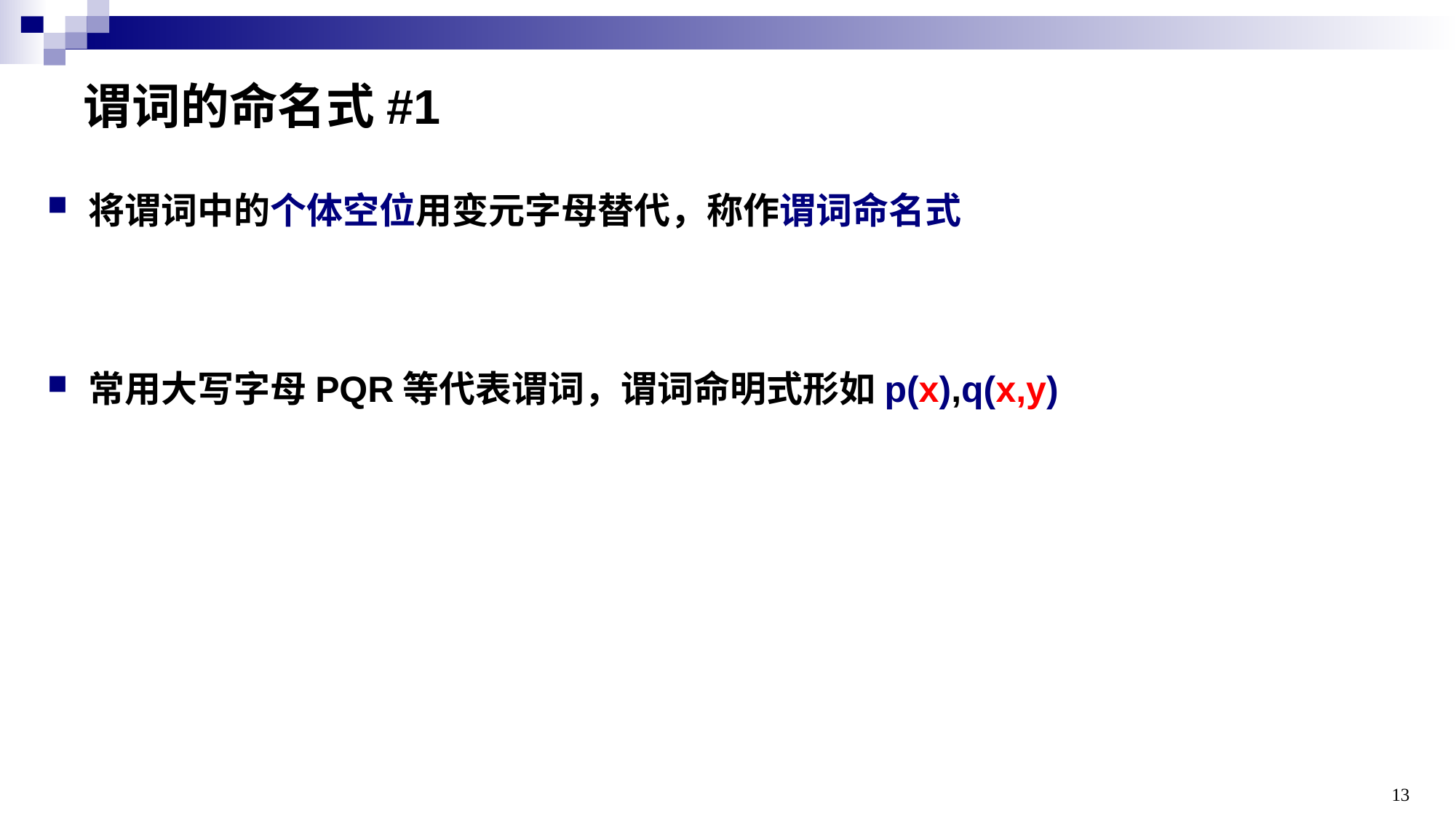

# 谓词的命名式#1
将谓词中的个体空位用变元字母替代，称作谓词命名式

常用大写字母PQR等代表谓词，谓词命明式形如p(x),q(x,y)
13